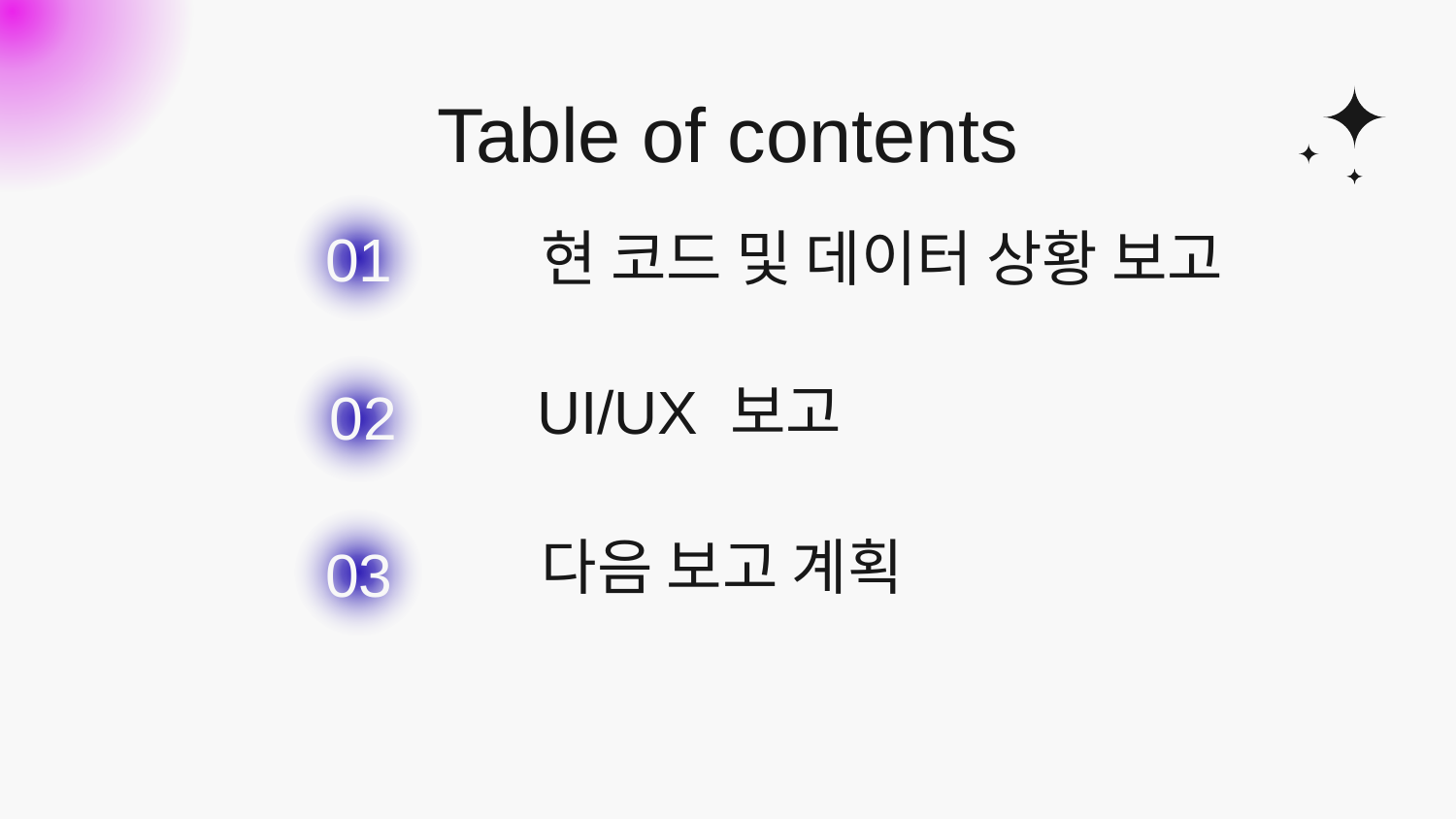

# Table of contents

01
현 코드 및 데이터 상황 보고
01

02
01
   UI/UX 보고
01

03
01
다음 보고 계획
01
01
01
01
01
01